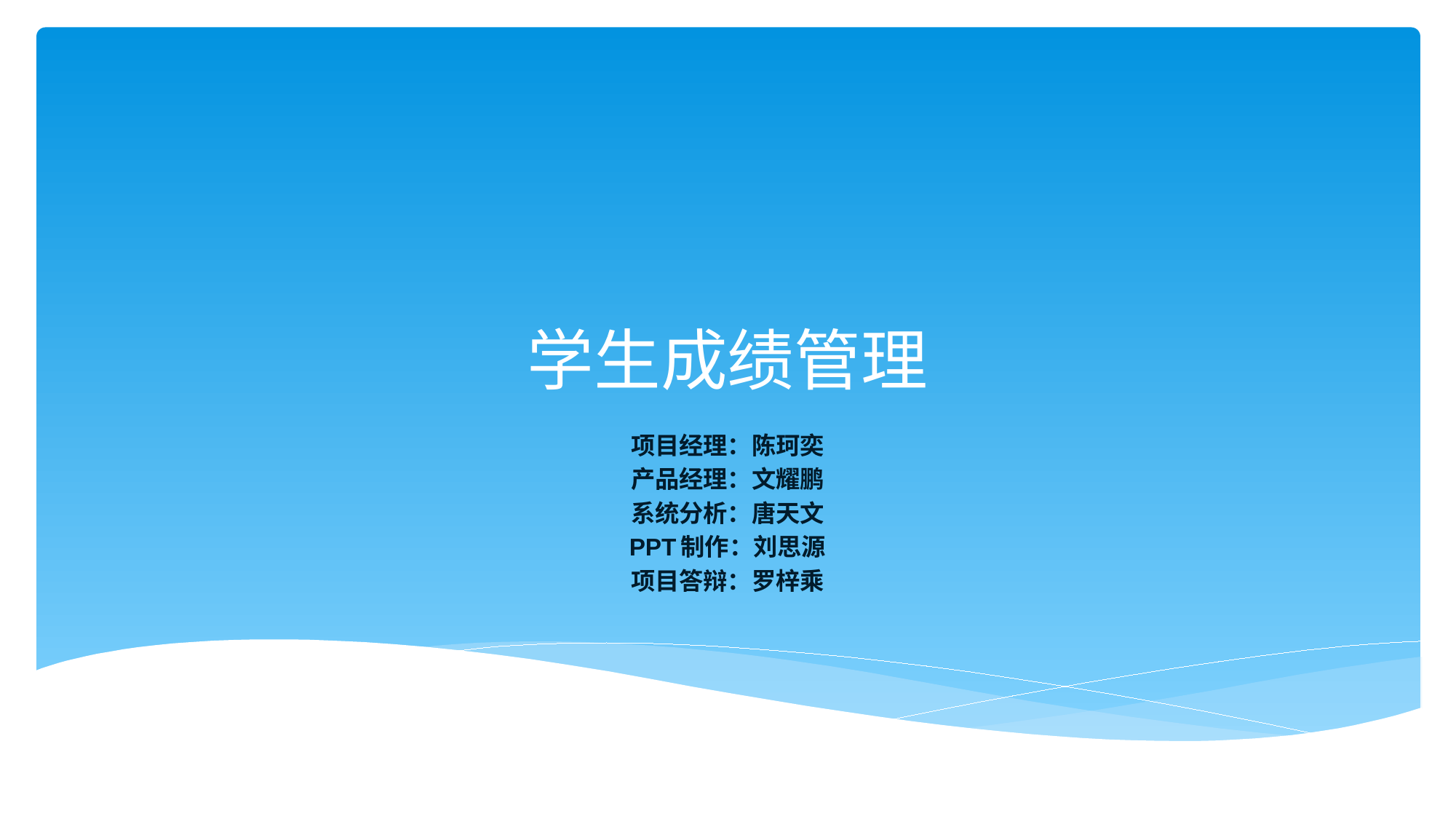

# 学生成绩管理
项目经理：陈珂奕
产品经理：文耀鹏
系统分析：唐天文
PPT制作：刘思源
项目答辩：罗梓乘